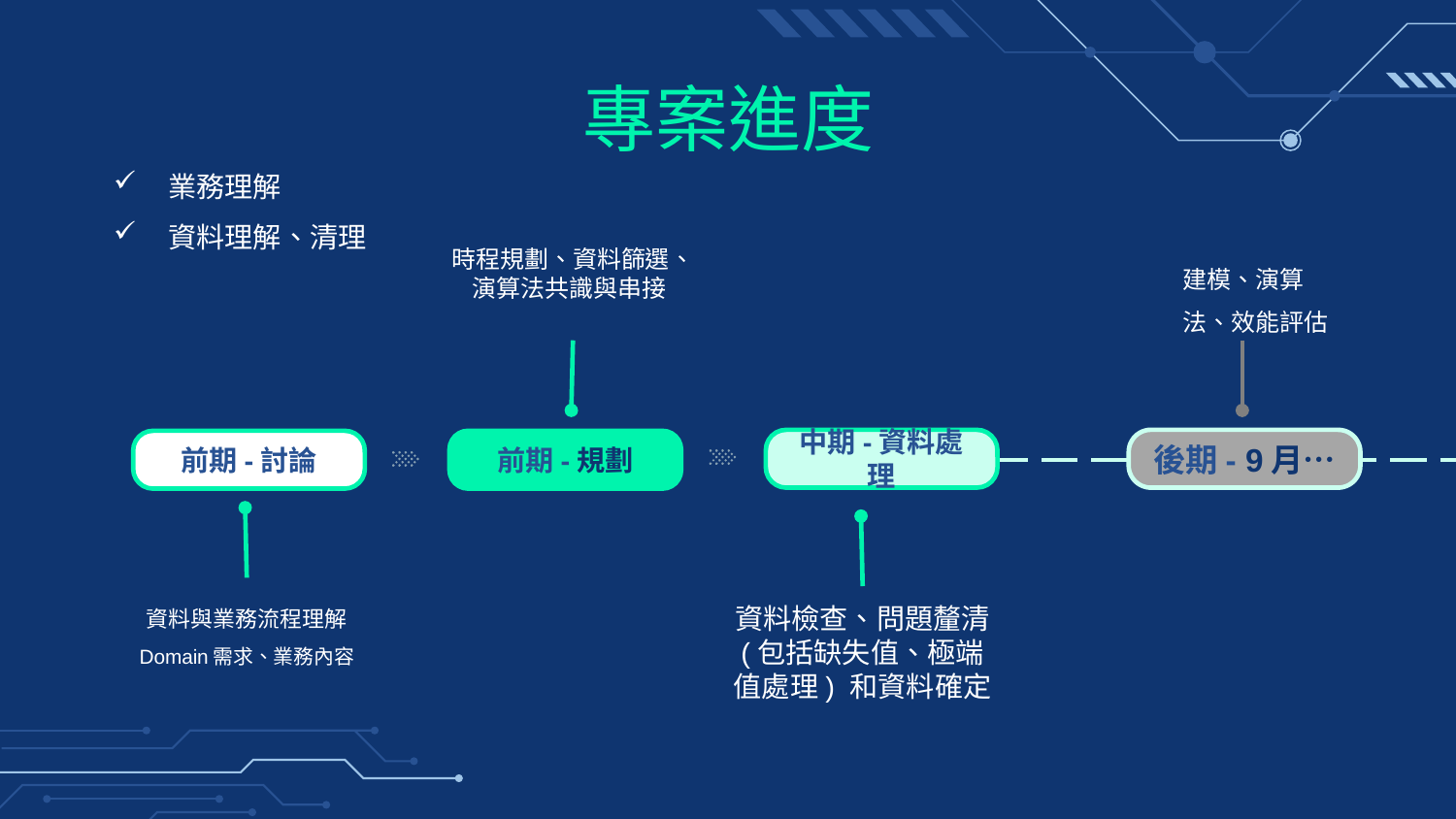

# 專案進度
業務理解
資料理解、清理

時程規劃、資料篩選、演算法共識與串接

建模、演算法、效能評估

中期-資料處理
後期- 9月…
前期-討論
前期-規劃

資料與業務流程理解
Domain需求、業務內容
資料檢查、問題釐清 (包括缺失值、極端值處理) 和資料確定